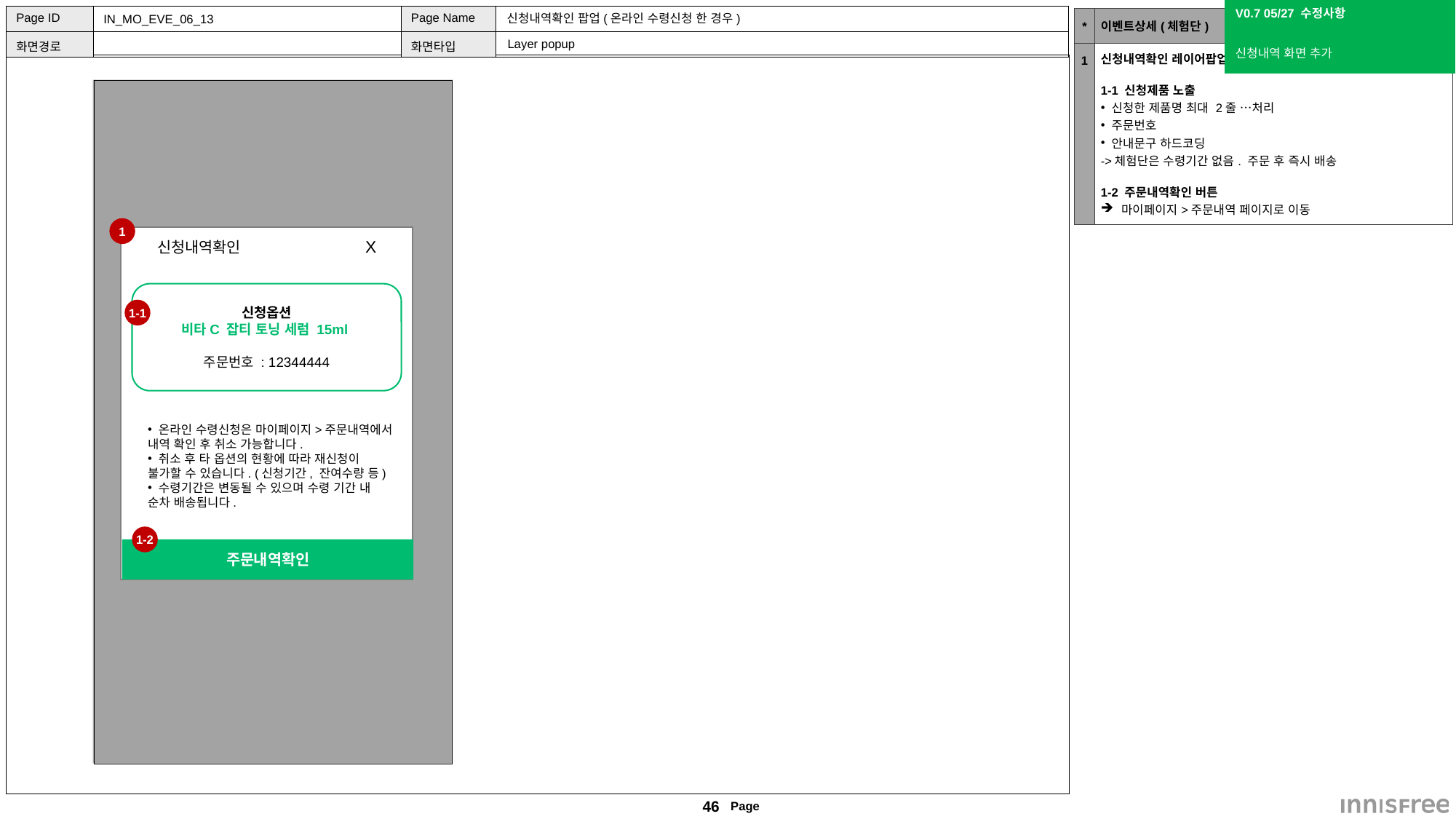

| V0.7 05/27 수정사항 |
| --- |
| 신청내역 화면 추가 |
# 신청내역확인 팝업(온라인 수령신청 한 경우)
IN_MO_EVE_06_13
| \* | 이벤트상세(체험단) |
| --- | --- |
| 1 | 신청내역확인 레이어팝업 – 온라인수령신청 한 경우 1-1 신청제품 노출 신청한 제품명 최대 2줄 …처리 주문번호 안내문구 하드코딩 ->체험단은 수령기간 없음. 주문 후 즉시 배송 1-2 주문내역확인 버튼 마이페이지>주문내역 페이지로 이동 |
Layer popup

1

신청내역확인                             X
신청옵션
비타C 잡티 토닝 세럼 15ml

주문번호 : 12344444
1-1
온라인 수령신청은 마이페이지>주문내역에서
내역 확인 후 취소 가능합니다.
취소 후 타 옵션의 현황에 따라 재신청이
불가할 수 있습니다. (신청기간, 잔여수량 등)
수령기간은 변동될 수 있으며 수령 기간 내
순차 배송됩니다.
1-2
주문내역확인